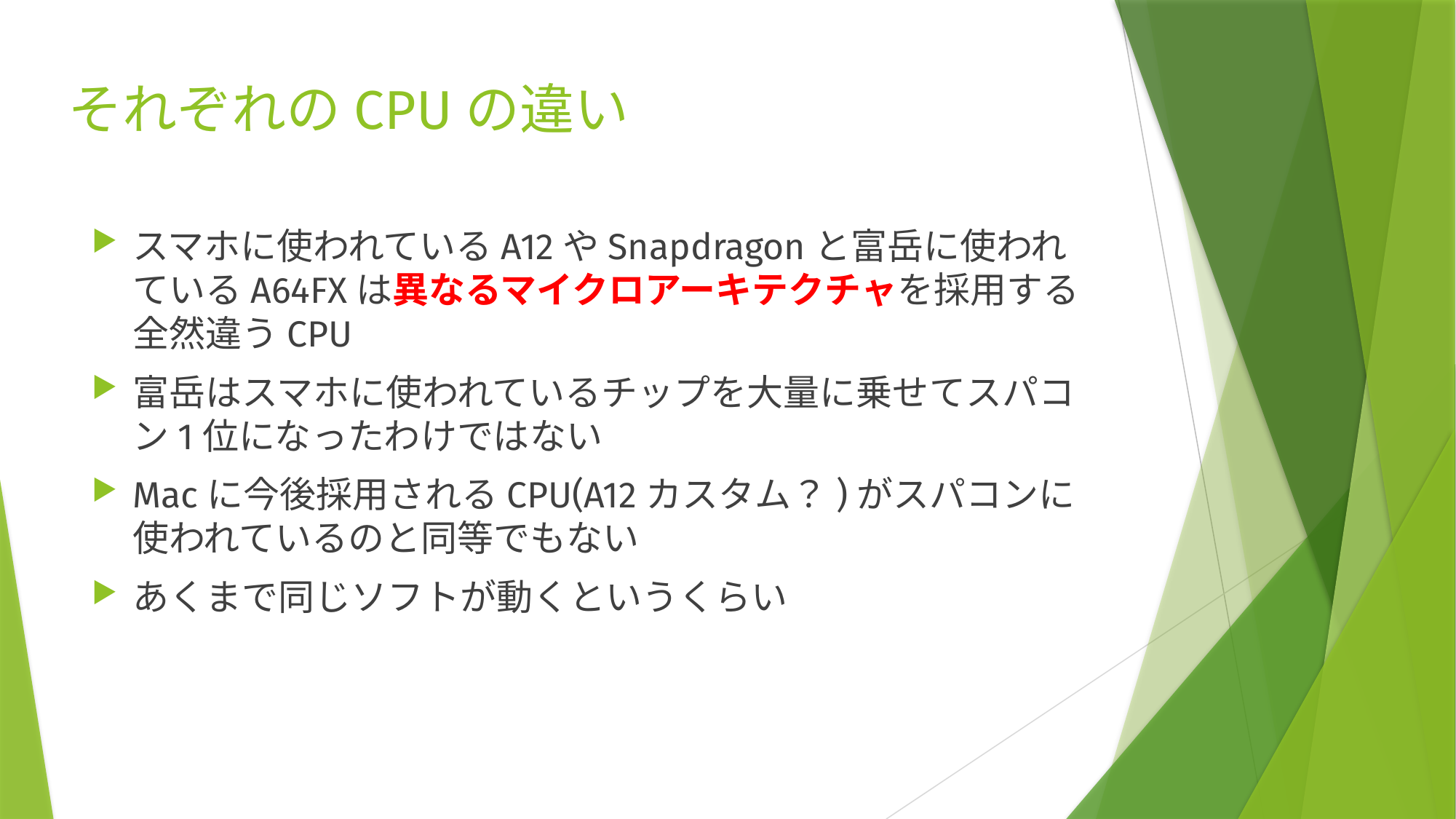

# それぞれのCPUの違い
スマホに使われているA12やSnapdragonと富岳に使われているA64FXは異なるマイクロアーキテクチャを採用する全然違うCPU
富岳はスマホに使われているチップを大量に乗せてスパコン1位になったわけではない
Macに今後採用されるCPU(A12カスタム？)がスパコンに使われているのと同等でもない
あくまで同じソフトが動くというくらい